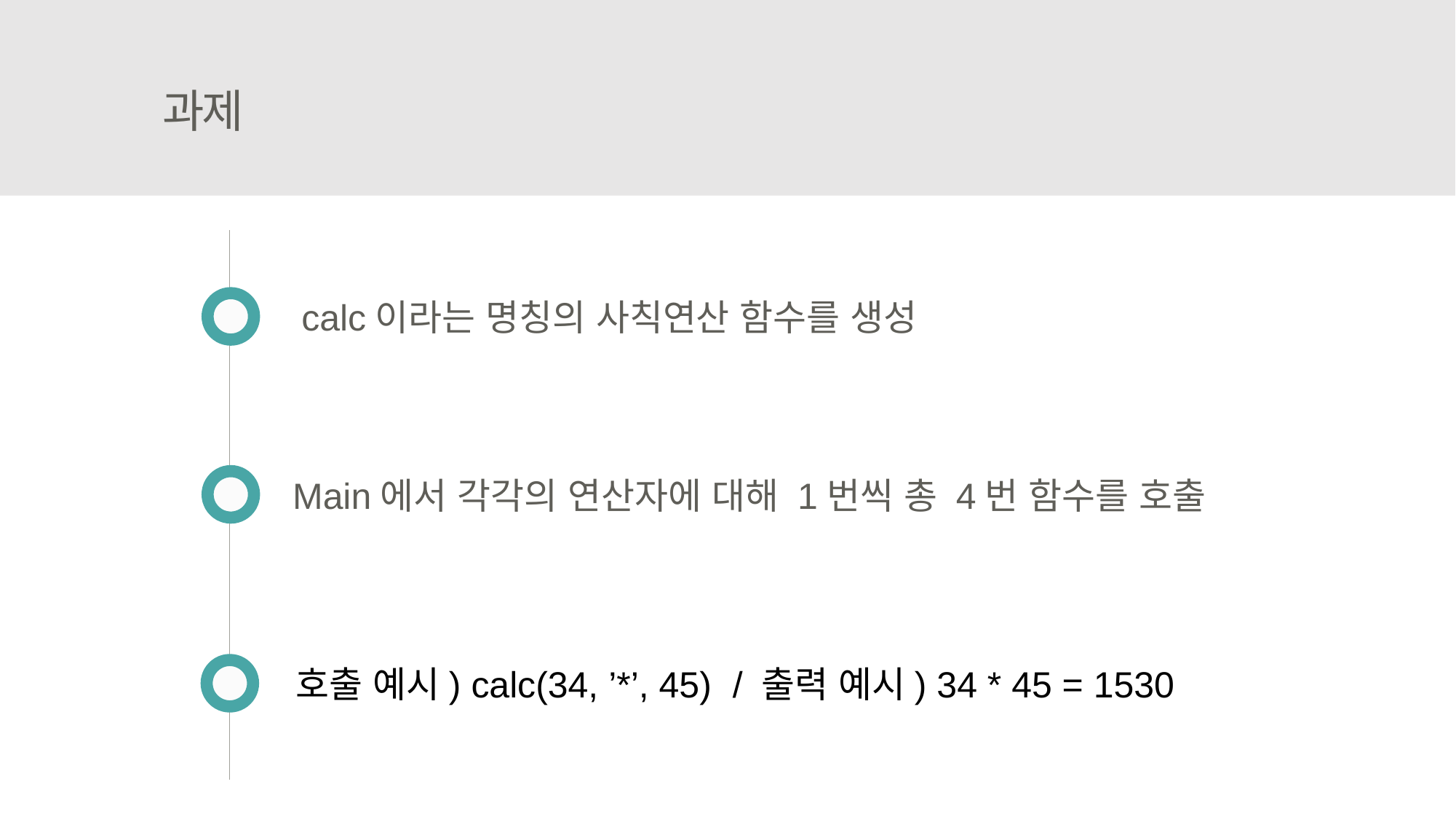

과제
calc이라는 명칭의 사칙연산 함수를 생성

Main에서 각각의 연산자에 대해 1번씩 총 4번 함수를 호출

호출 예시) calc(34, ’*’, 45)	/ 출력 예시) 34 * 45 = 1530